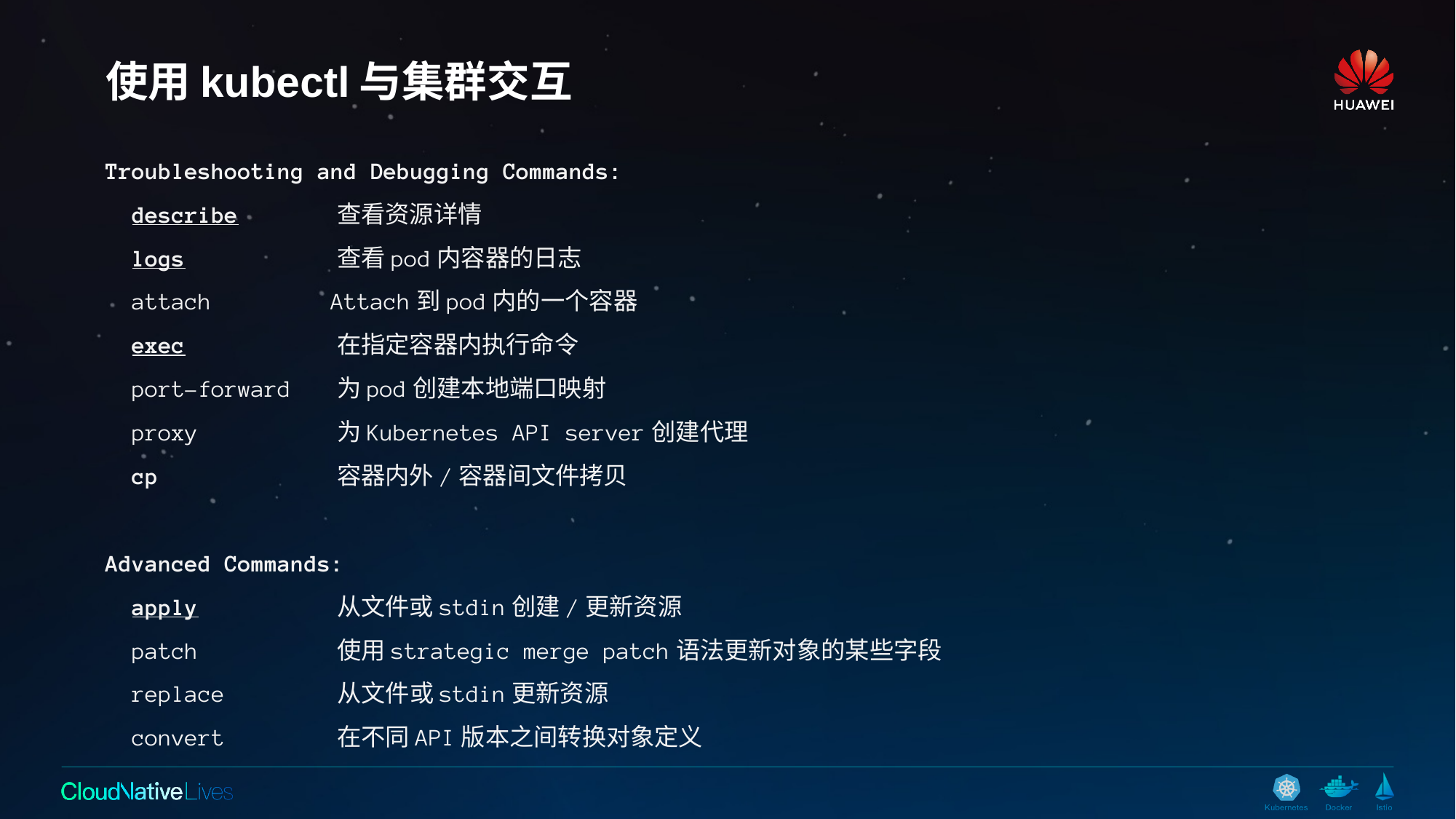

# 使用kubectl与集群交互
Troubleshooting and Debugging Commands:
  describe       查看资源详情
  logs           查看pod内容器的日志
  attach         Attach到pod内的一个容器
  exec           在指定容器内执行命令
  port-forward   为pod创建本地端口映射
  proxy          为Kubernetes API server创建代理
  cp             容器内外/容器间文件拷贝

Advanced Commands:
  apply          从文件或stdin创建/更新资源
  patch          使用strategic merge patch语法更新对象的某些字段
  replace        从文件或stdin更新资源
  convert        在不同API版本之间转换对象定义